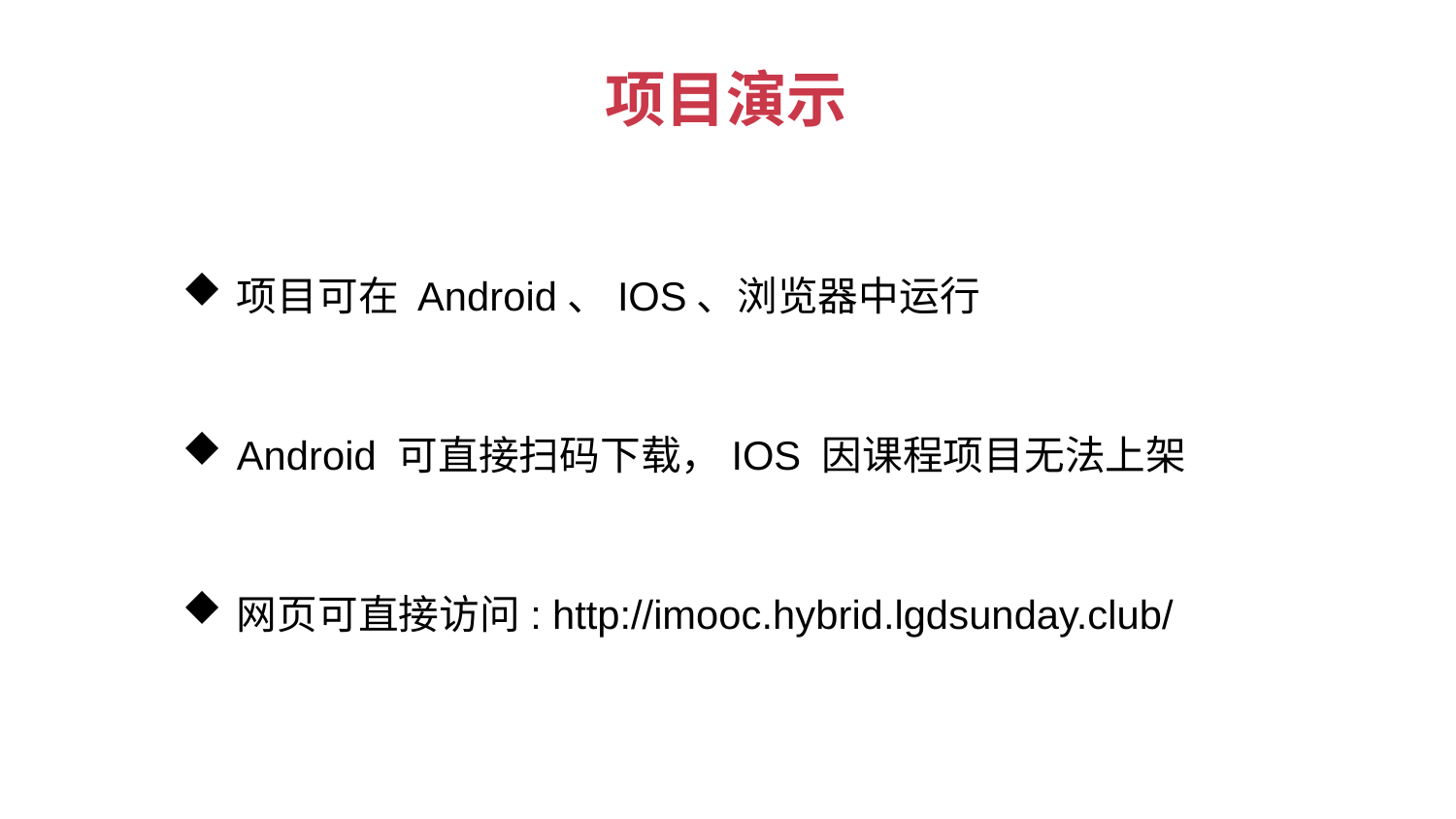

项目演示
项目可在 Android、IOS、浏览器中运行
Android 可直接扫码下载，IOS 因课程项目无法上架
网页可直接访问: http://imooc.hybrid.lgdsunday.club/